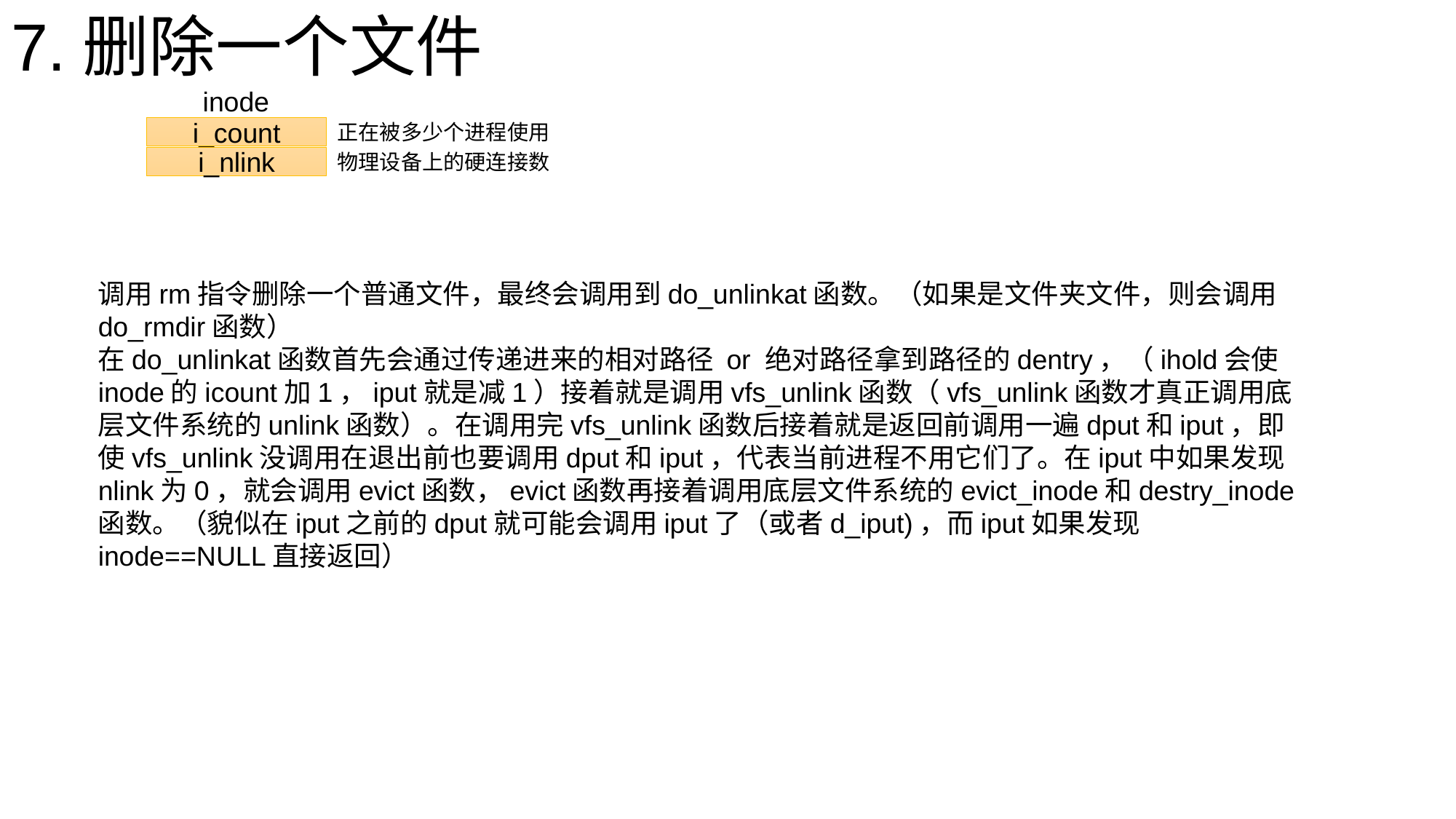

7.删除一个文件
inode
正在被多少个进程使用
i_count
物理设备上的硬连接数
i_nlink
调用rm指令删除一个普通文件，最终会调用到do_unlinkat函数。（如果是文件夹文件，则会调用do_rmdir函数）
在do_unlinkat函数首先会通过传递进来的相对路径 or 绝对路径拿到路径的dentry，（ihold会使inode的icount加1，iput就是减1）接着就是调用vfs_unlink函数（vfs_unlink函数才真正调用底层文件系统的unlink函数）。在调用完vfs_unlink函数后接着就是返回前调用一遍dput和iput，即使vfs_unlink没调用在退出前也要调用dput和iput，代表当前进程不用它们了。在iput中如果发现nlink为0，就会调用evict函数，evict函数再接着调用底层文件系统的evict_inode和destry_inode函数。（貌似在iput之前的dput就可能会调用iput了（或者d_iput)，而iput如果发现inode==NULL直接返回）